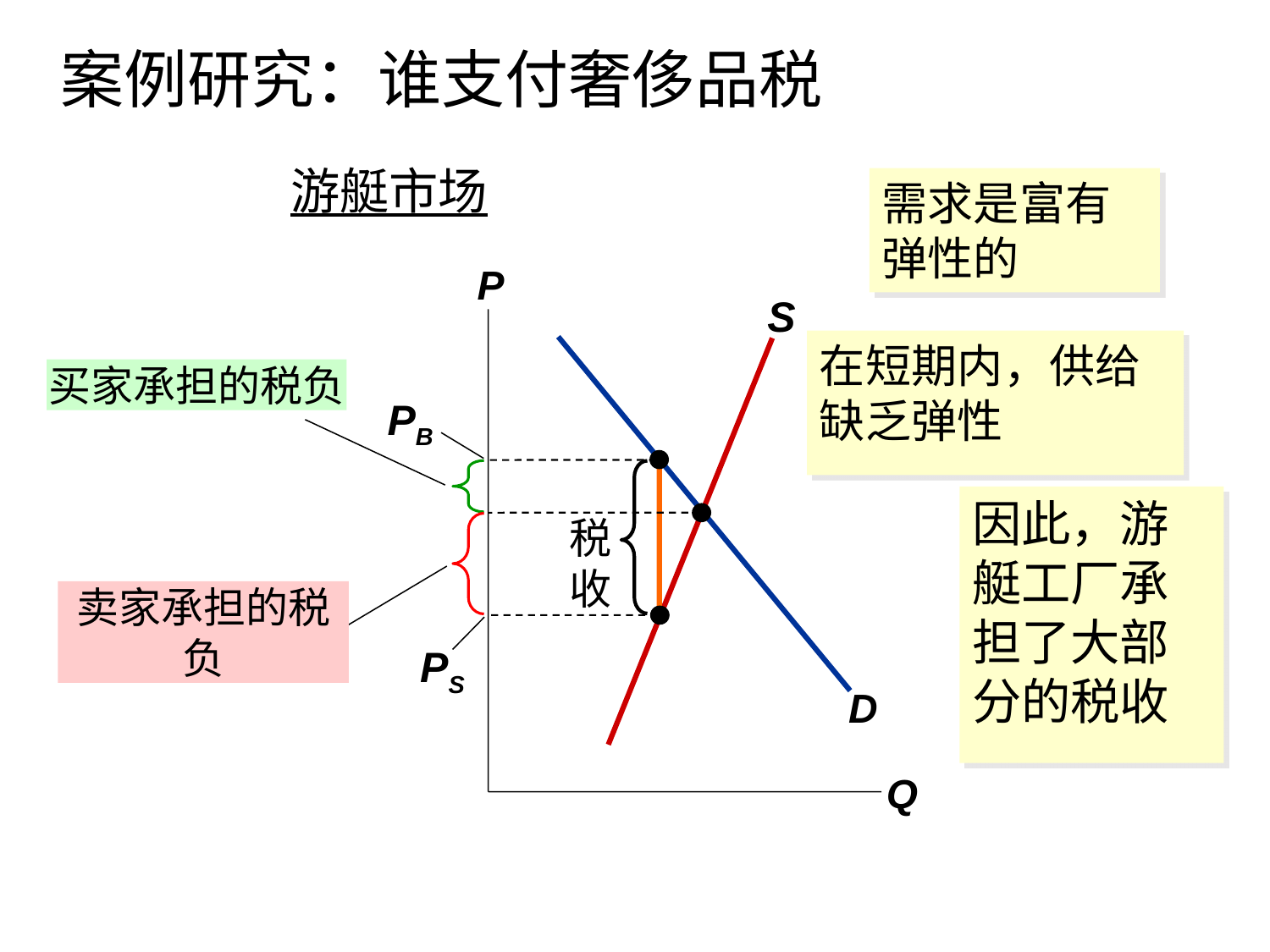

案例研究：谁支付奢侈品税
#
游艇市场
需求是富有弹性的
P

Q

S

在短期内，供给缺乏弹性

D
买家承担的税负

PB

税收
因此，游艇工厂承担了大部分的税收

卖家承担的税负

PS